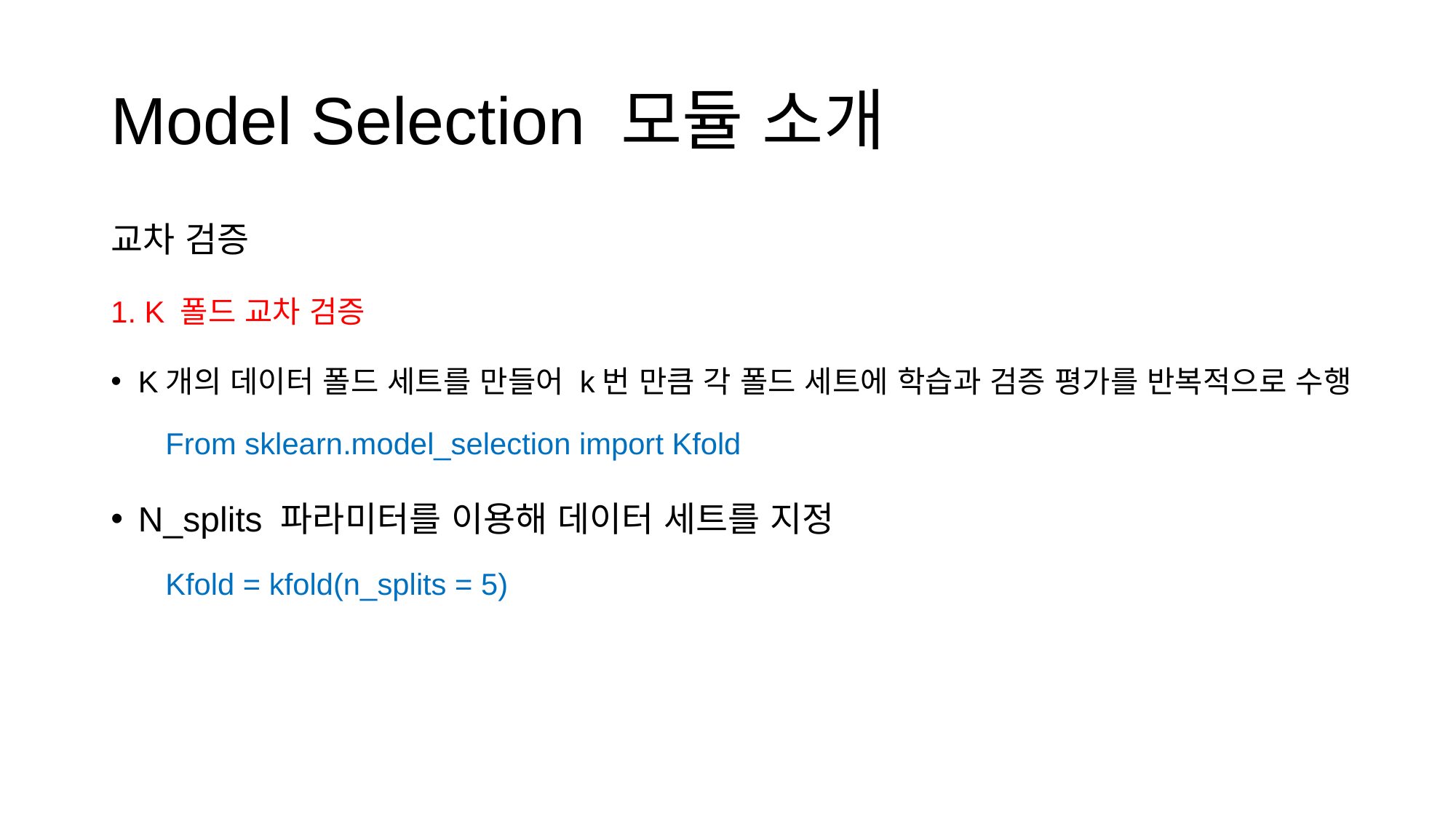

# Model Selection 모듈 소개
교차 검증
1. K 폴드 교차 검증
K개의 데이터 폴드 세트를 만들어 k번 만큼 각 폴드 세트에 학습과 검증 평가를 반복적으로 수행
From sklearn.model_selection import Kfold
N_splits 파라미터를 이용해 데이터 세트를 지정
Kfold = kfold(n_splits = 5)